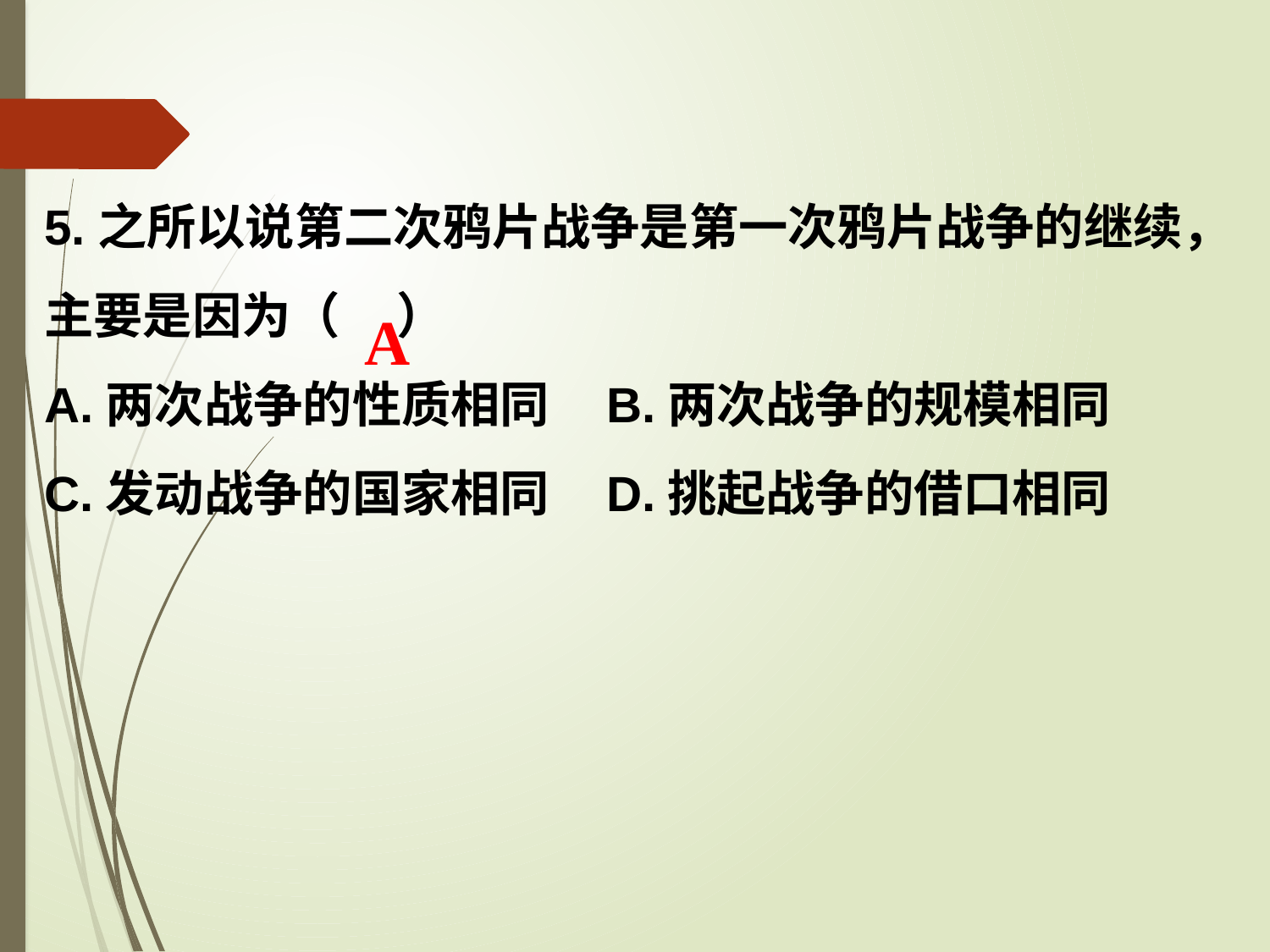

5.之所以说第二次鸦片战争是第一次鸦片战争的继续，主要是因为（     ）
A.两次战争的性质相同    B.两次战争的规模相同
C.发动战争的国家相同    D.挑起战争的借口相同
A